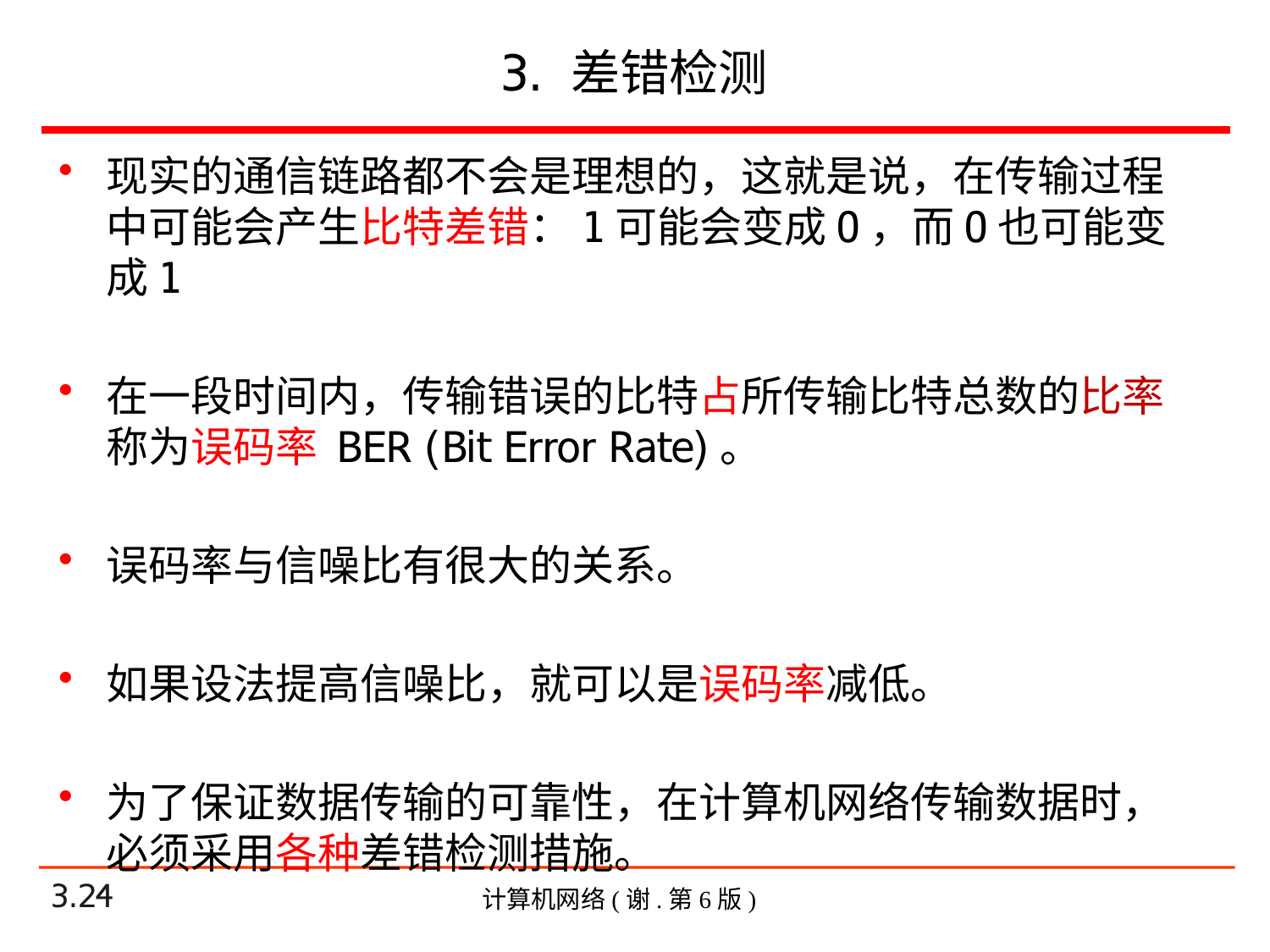

# 3. 差错检测
现实的通信链路都不会是理想的，这就是说，在传输过程中可能会产生比特差错：1可能会变成0，而0也可能变成1

在一段时间内，传输错误的比特占所传输比特总数的比率称为误码率 BER (Bit Error Rate)。

误码率与信噪比有很大的关系。

如果设法提高信噪比，就可以是误码率减低。

为了保证数据传输的可靠性，在计算机网络传输数据时，必须采用各种差错检测措施。